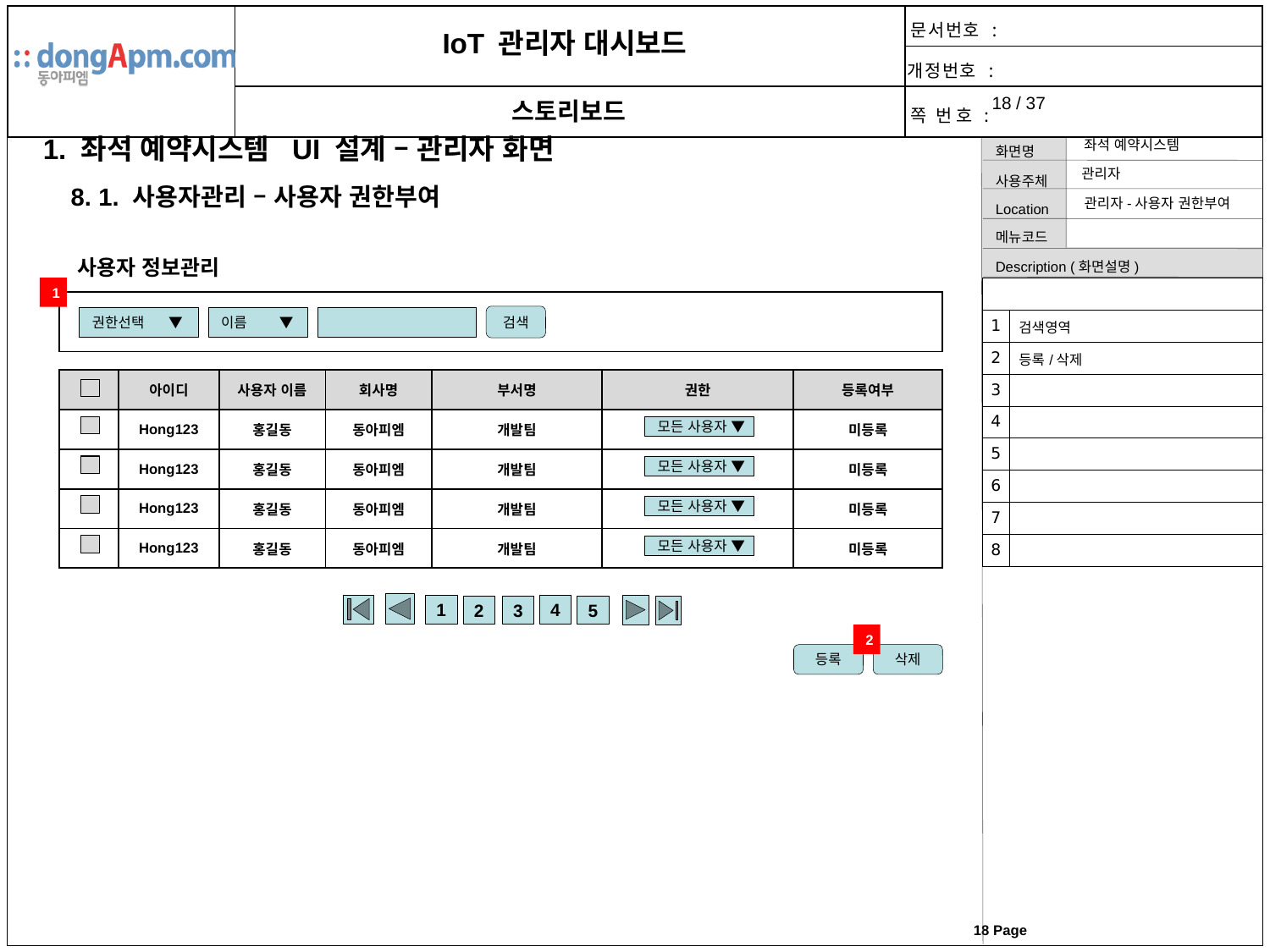

1. 좌석 예약시스템  UI 설계 – 관리자 화면
좌석 예약시스템
관리자
8. 1. 사용자관리 – 사용자 권한부여
관리자-사용자 권한부여
사용자 정보관리
1
|  |  |
| --- | --- |
| 1 | 검색영역 |
| 2 | 등록/삭제 |
| 3 |  |
| 4 |  |
| 5 |  |
| 6 |  |
| 7 |  |
| 8 |  |
|  |
| --- |
검색
권한선택      ▼
이름        ▼

|  | 아이디 | 사용자 이름 | 회사명 | 부서명 | 권한 | 등록여부 |
| --- | --- | --- | --- | --- | --- | --- |
|  | Hong123 | 홍길동 | 동아피엠 | 개발팀 |  | 미등록 |
|  | Hong123 | 홍길동 | 동아피엠 | 개발팀 |  | 미등록 |
|  | Hong123 | 홍길동 | 동아피엠 | 개발팀 |  | 미등록 |
|  | Hong123 | 홍길동 | 동아피엠 | 개발팀 |  | 미등록 |

모든 사용자 ▼

모든 사용자 ▼

모든 사용자 ▼

모든 사용자 ▼

4

1

5
2
3

2
등록
삭제